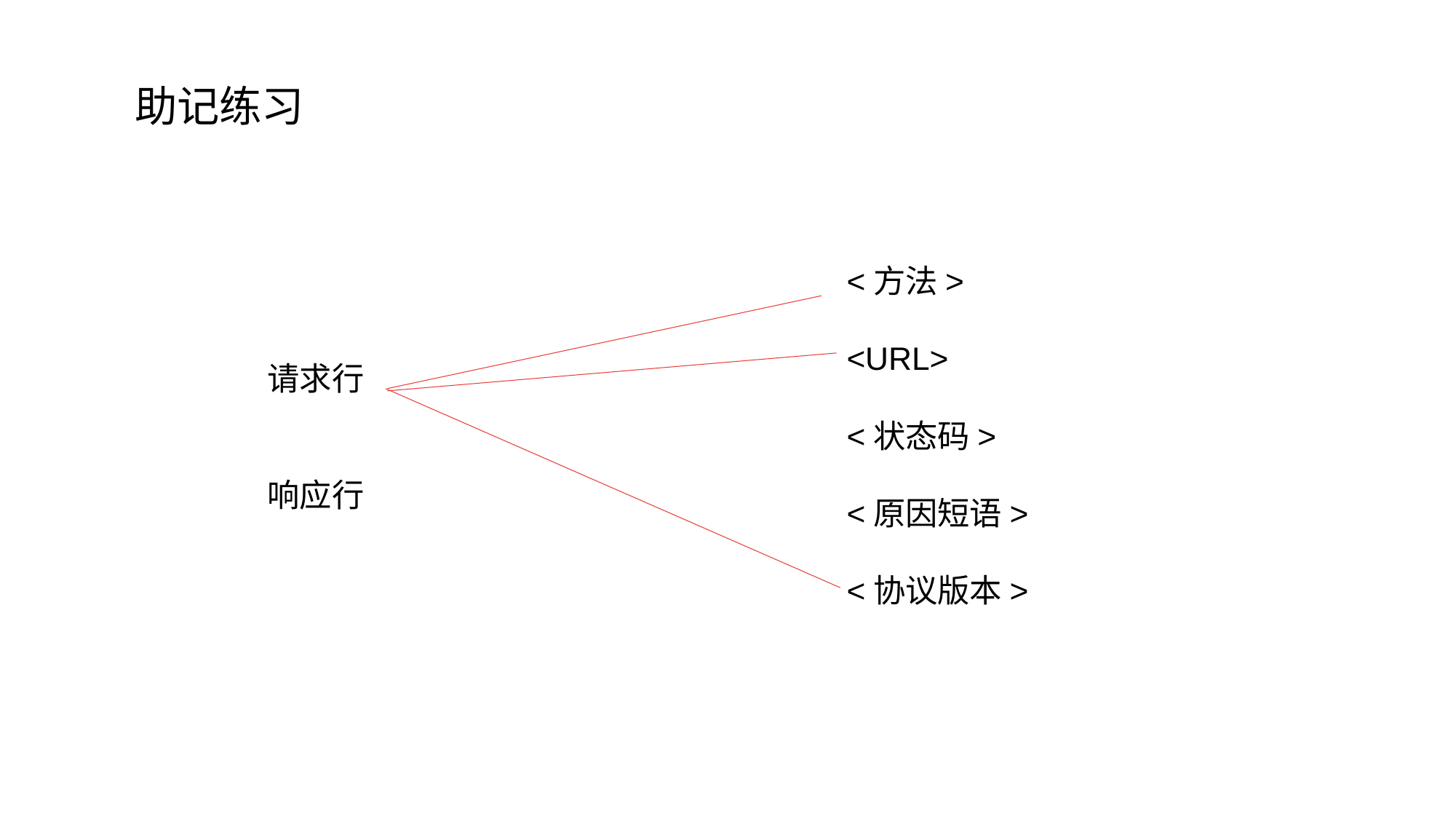

助记练习
<方法>

<URL>

<状态码>

<原因短语>

<协议版本>

请求行

响应行